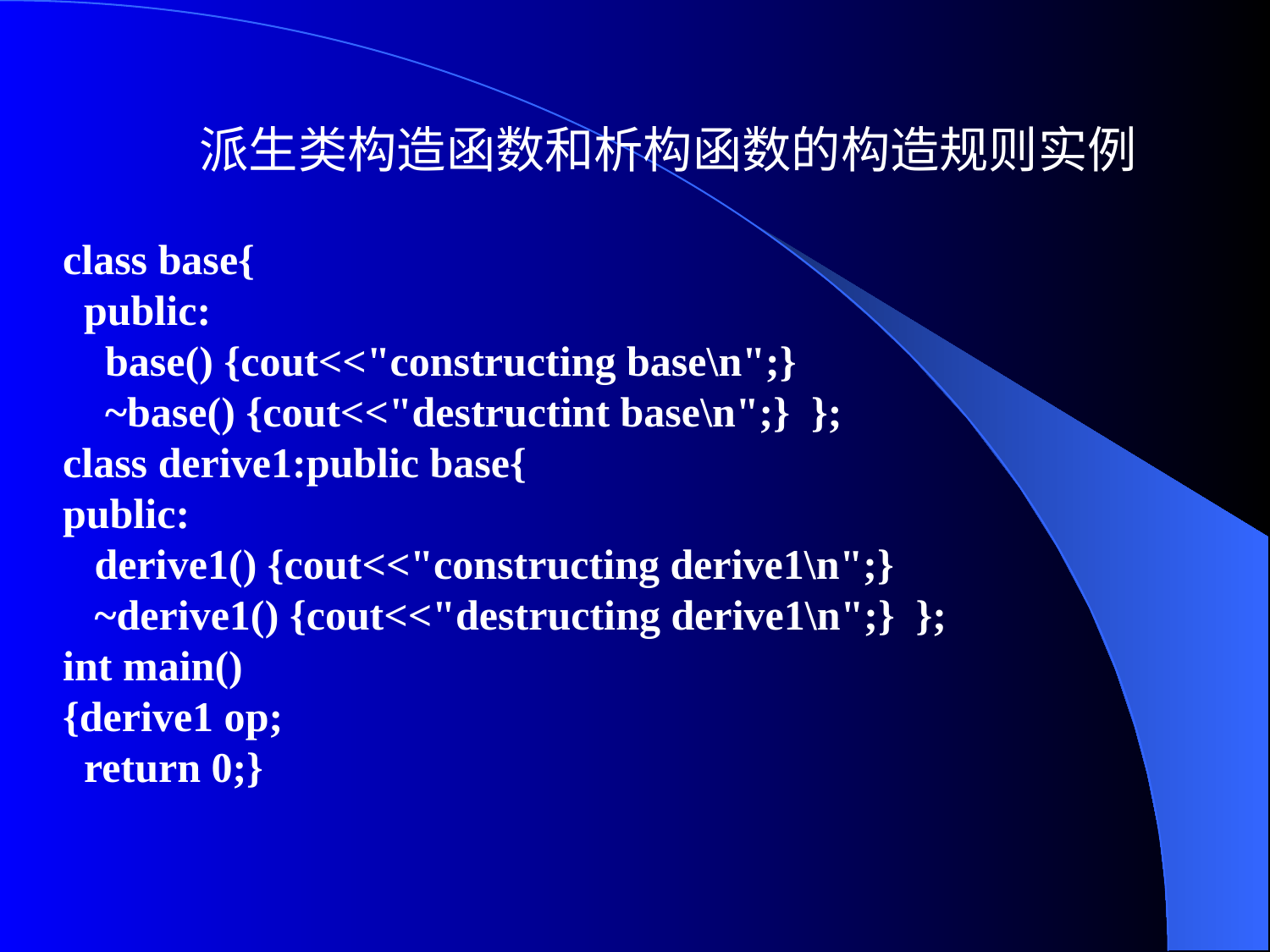

# 派生类构造函数和析构函数的构造规则实例
class base{
  public:
    base() {cout<<"constructing base\n";}
    ~base() {cout<<"destructint base\n";}  };
class derive1:public base{
public:
   derive1() {cout<<"constructing derive1\n";}
   ~derive1() {cout<<"destructing derive1\n";}  };
int main()
{derive1 op;
  return 0;}